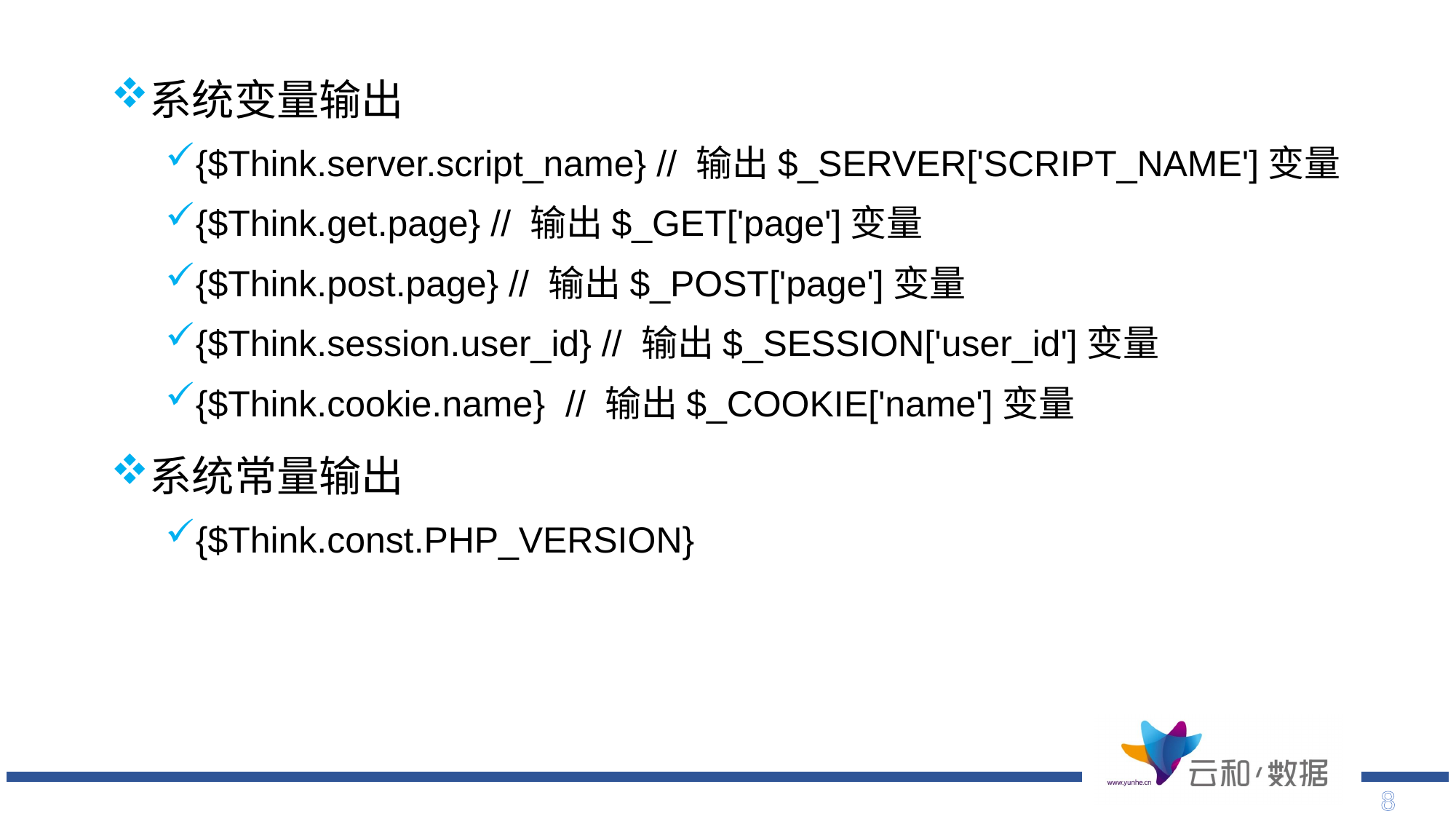

系统变量输出
{$Think.server.script_name} // 输出$_SERVER['SCRIPT_NAME']变量
{$Think.get.page} // 输出$_GET['page']变量
{$Think.post.page} // 输出$_POST['page']变量
{$Think.session.user_id} // 输出$_SESSION['user_id']变量
{$Think.cookie.name}  // 输出$_COOKIE['name']变量
系统常量输出
{$Think.const.PHP_VERSION}